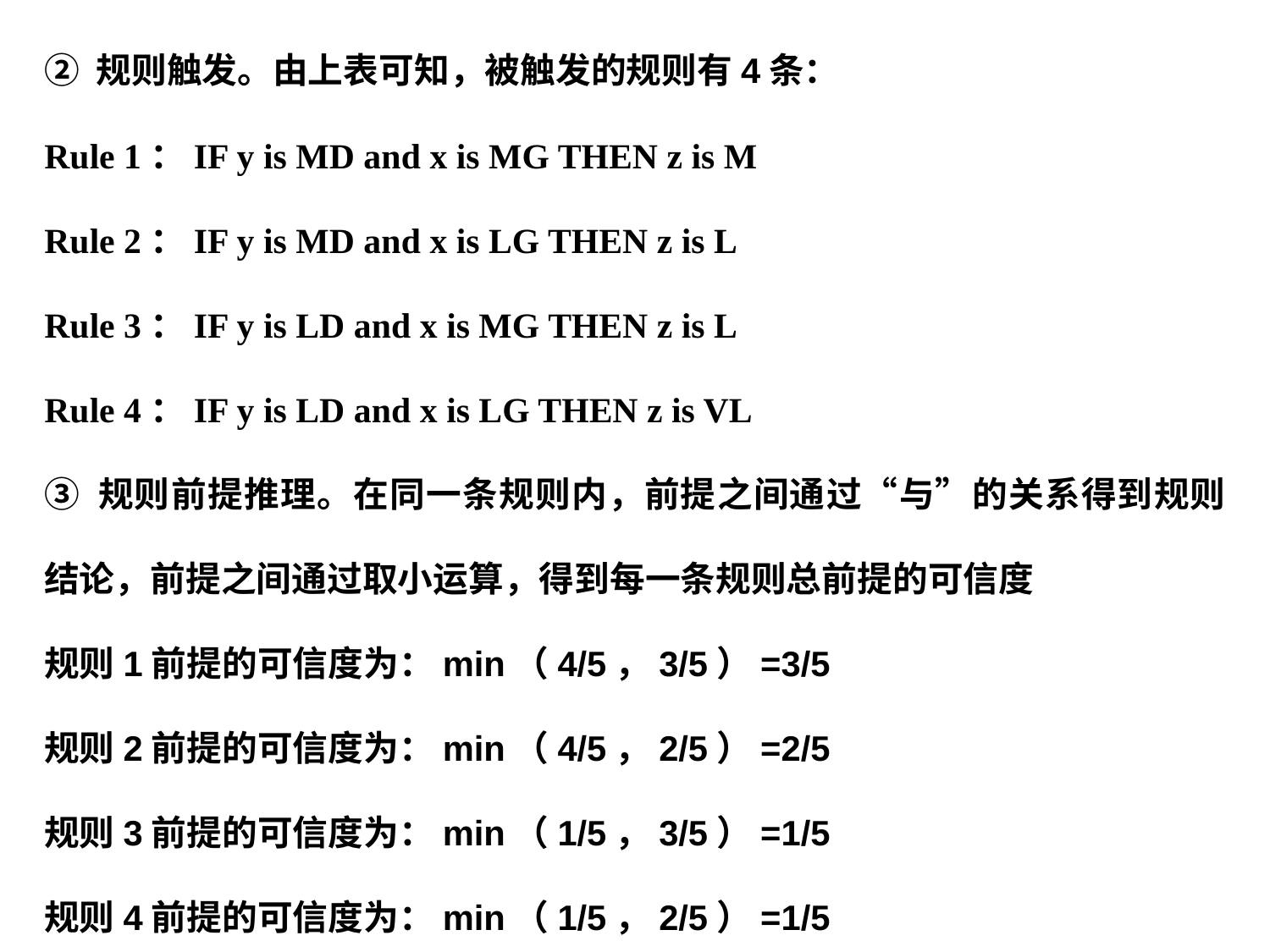

② 规则触发。由上表可知，被触发的规则有4条：
Rule 1：IF y is MD and x is MG THEN z is M
Rule 2：IF y is MD and x is LG THEN z is L
Rule 3：IF y is LD and x is MG THEN z is L
Rule 4：IF y is LD and x is LG THEN z is VL
③ 规则前提推理。在同一条规则内，前提之间通过“与”的关系得到规则结论，前提之间通过取小运算，得到每一条规则总前提的可信度
规则1前提的可信度为：min（4/5，3/5）=3/5
规则2前提的可信度为：min（4/5，2/5）=2/5
规则3前提的可信度为：min（1/5，3/5）=1/5
规则4前提的可信度为：min（1/5，2/5）=1/5